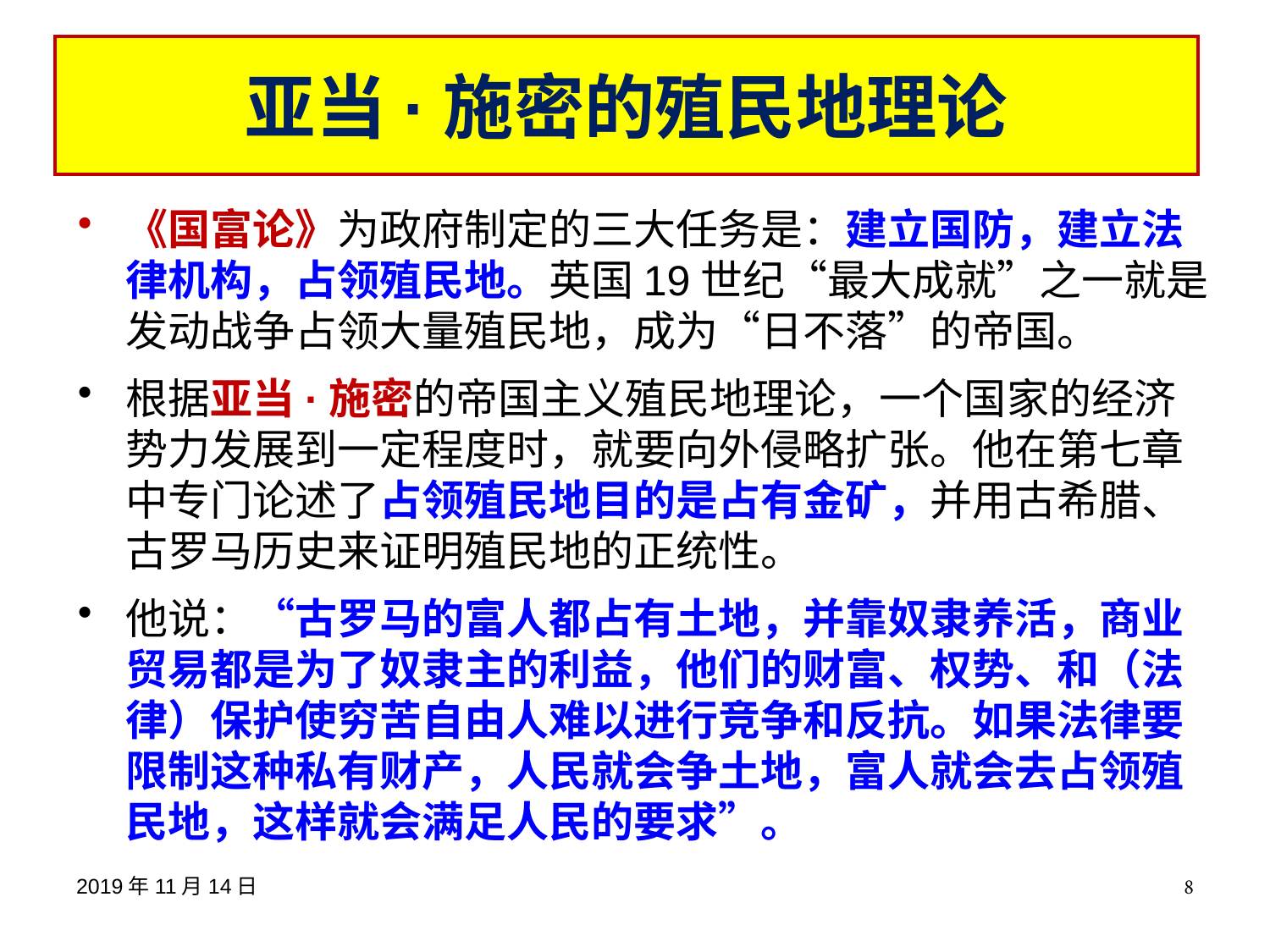

# 亚当·施密的殖民地理论
《国富论》为政府制定的三大任务是：建立国防，建立法律机构，占领殖民地。英国19世纪“最大成就”之一就是发动战争占领大量殖民地，成为“日不落”的帝国。
根据亚当·施密的帝国主义殖民地理论，一个国家的经济势力发展到一定程度时，就要向外侵略扩张。他在第七章中专门论述了占领殖民地目的是占有金矿，并用古希腊、古罗马历史来证明殖民地的正统性。
他说：“古罗马的富人都占有土地，并靠奴隶养活，商业贸易都是为了奴隶主的利益，他们的财富、权势、和（法律）保护使穷苦自由人难以进行竞争和反抗。如果法律要限制这种私有财产，人民就会争土地，富人就会去占领殖民地，这样就会满足人民的要求”。
2019年11月14日
8